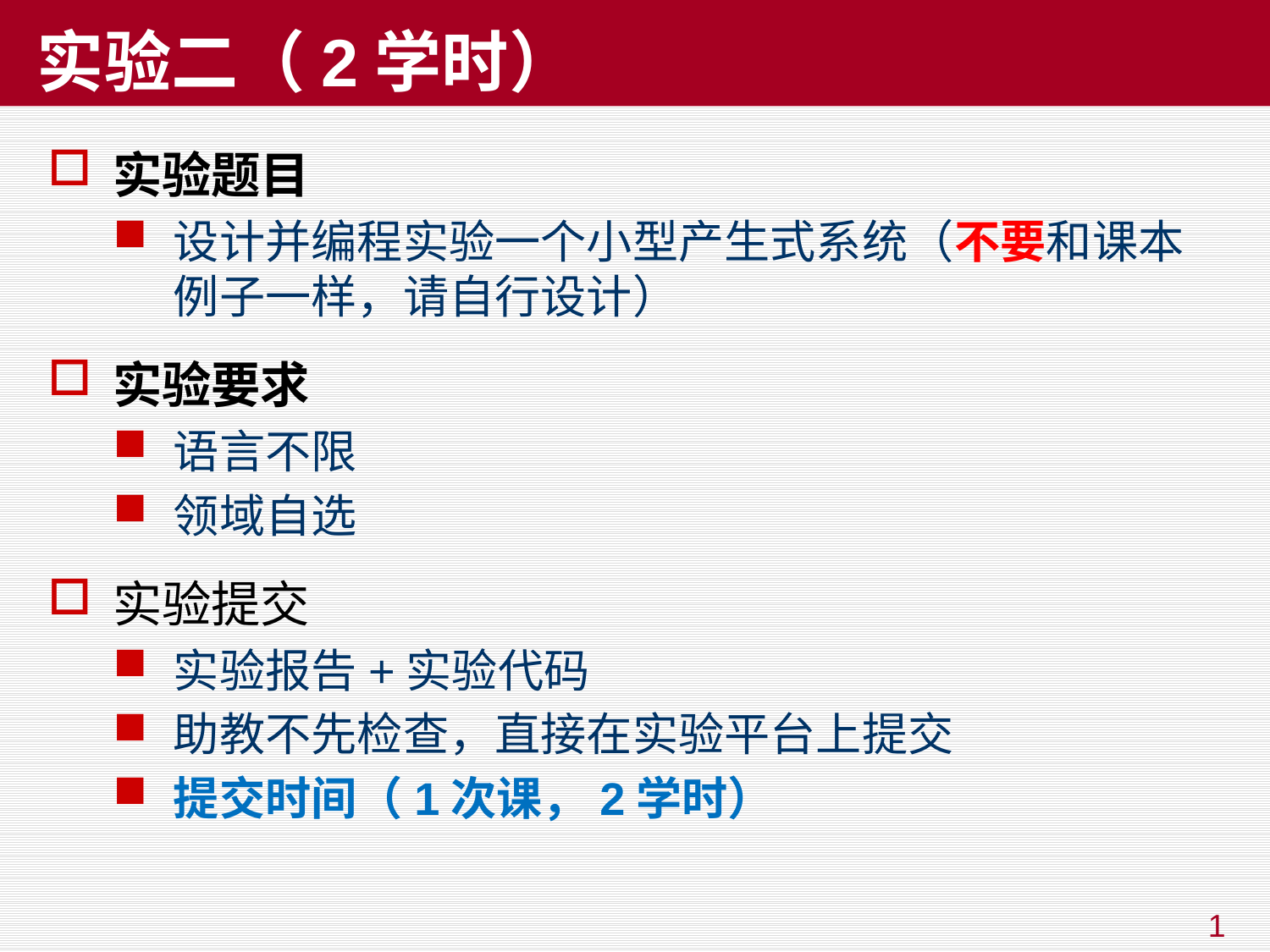

# 实验二（2学时）
实验题目
设计并编程实验一个小型产生式系统（不要和课本例子一样，请自行设计）
实验要求
语言不限
领域自选
实验提交
实验报告+实验代码
助教不先检查，直接在实验平台上提交
提交时间（1次课，2学时）
1